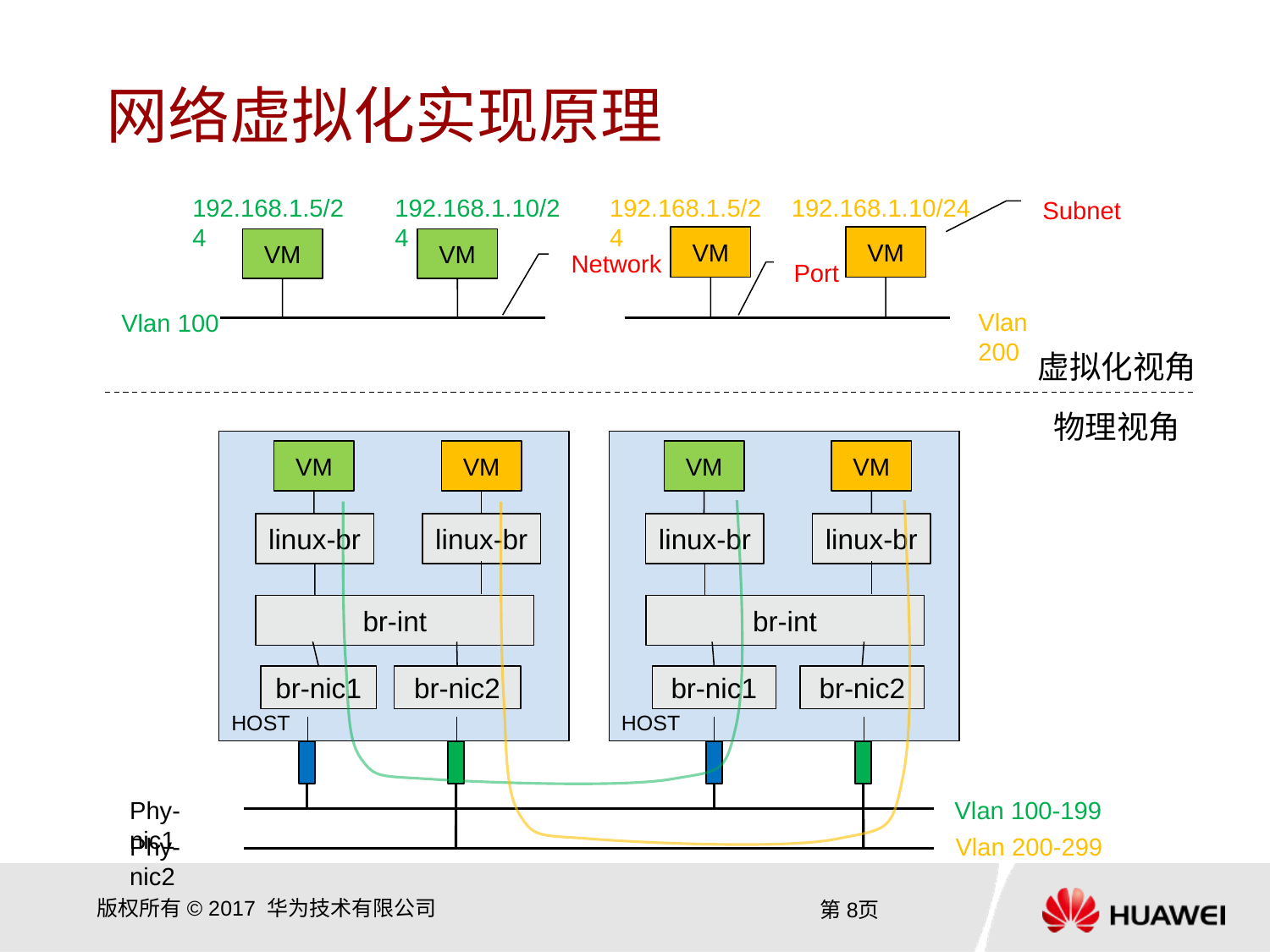

# 网络虚拟化实现原理
192.168.1.10/24
192.168.1.5/24
192.168.1.10/24
192.168.1.5/24
Subnet
VM
VM
VM
VM
Network
Port
Vlan 200
Vlan 100
虚拟化视角
物理视角
HOST
HOST
VM
VM
VM
VM

linux-br
linux-br
linux-br
linux-br
br-int
br-int
br-nic1
br-nic2
br-nic1
br-nic2

Phy-nic1
Vlan 100-199
Phy-nic2
Vlan 200-299